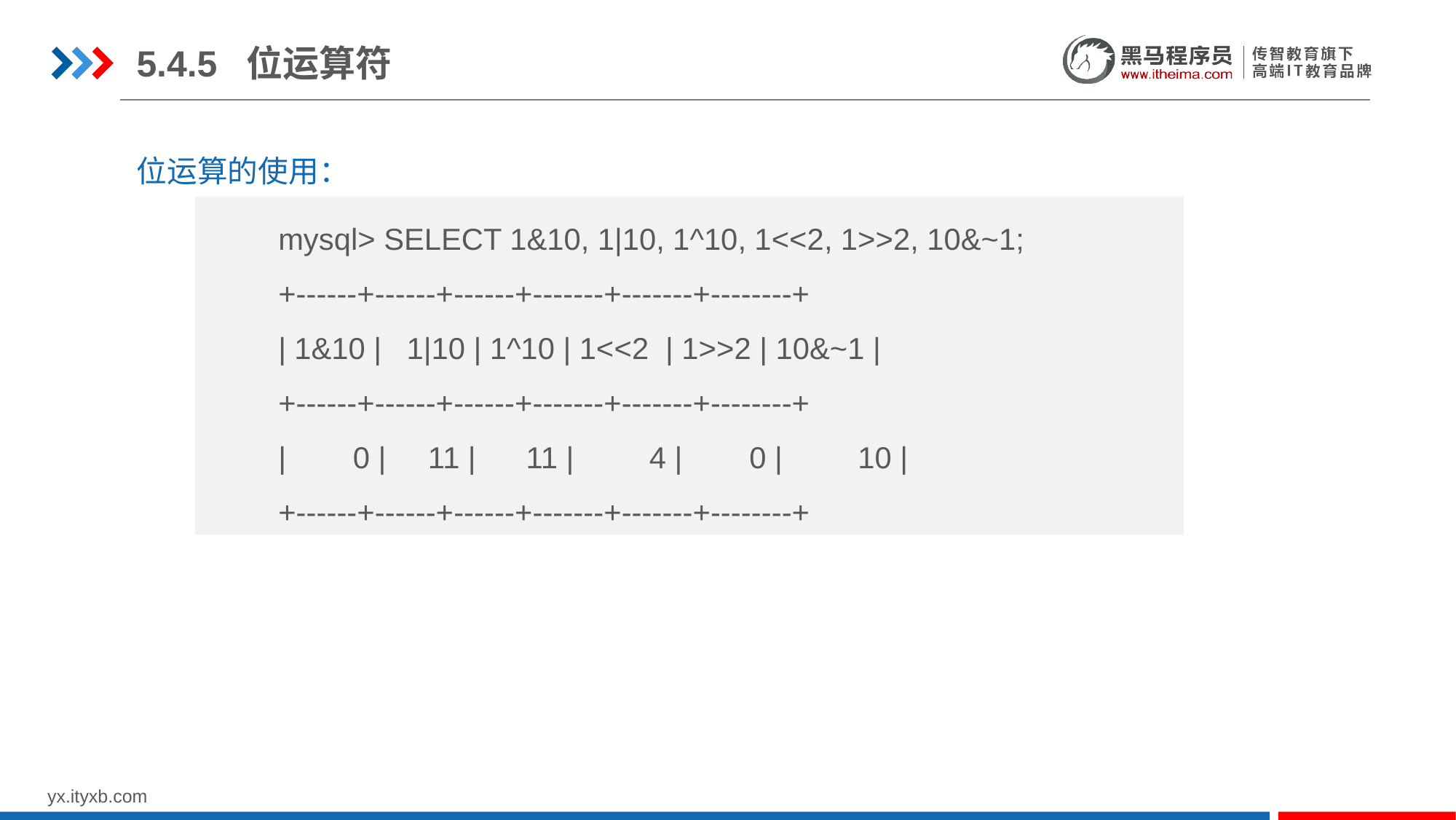

5.4.5  位运算符
位运算的使用：
mysql> SELECT 1&10, 1|10, 1^10, 1<<2, 1>>2, 10&~1;
+------+------+------+-------+-------+--------+
| 1&10 |   1|10 | 1^10 | 1<<2  | 1>>2 | 10&~1 |
+------+------+------+-------+-------+--------+
|        0 |     11 |      11 |         4 |        0 |         10 |
+------+------+------+-------+-------+--------+